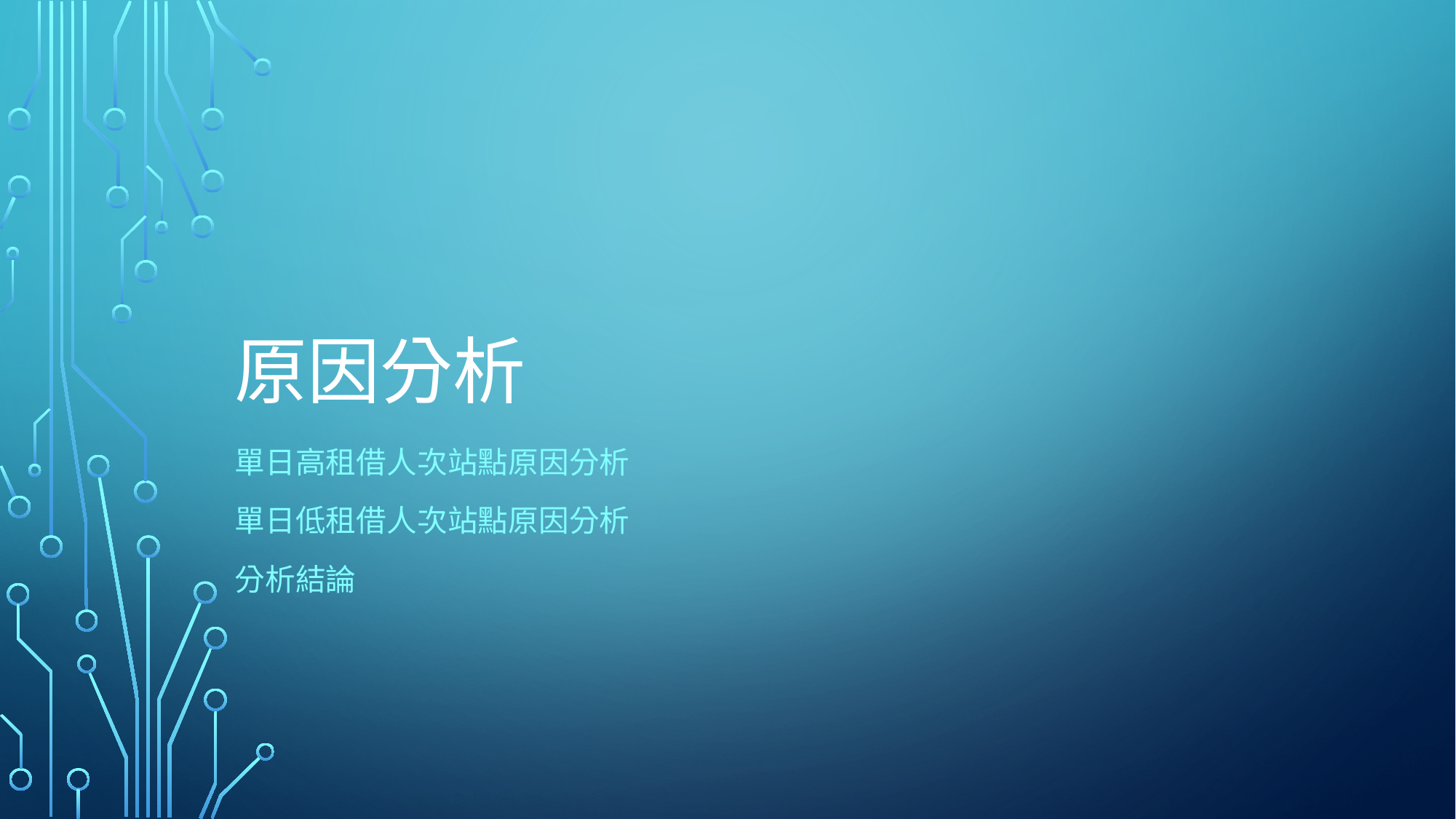

# 原因分析
單日高租借人次站點原因分析
單日低租借人次站點原因分析
分析結論